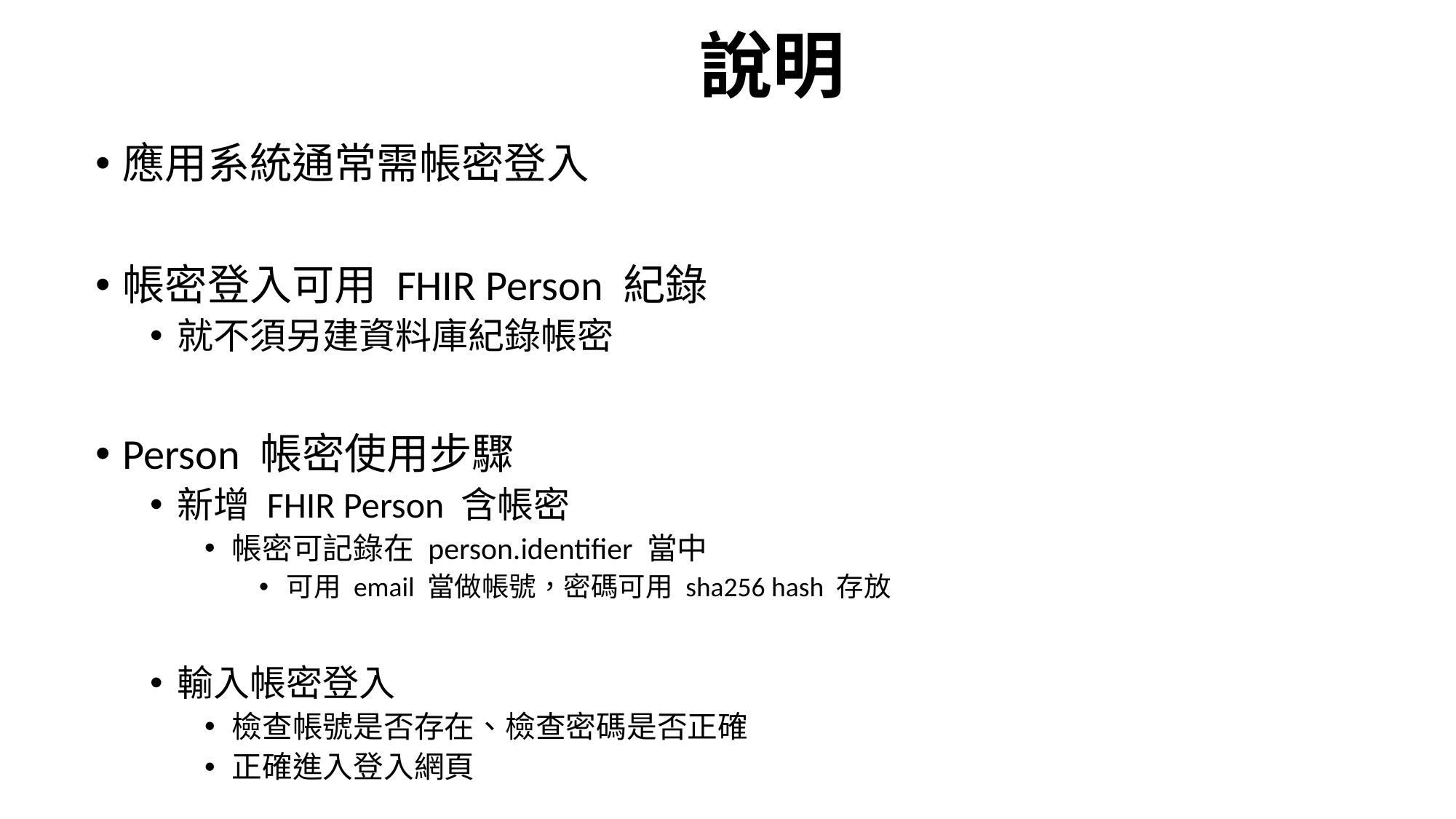

# 說明
應用系統通常需帳密登入

帳密登入可用 FHIR Person 紀錄
就不須另建資料庫紀錄帳密

Person 帳密使用步驟
新增 FHIR Person 含帳密
帳密可記錄在 person.identifier 當中
可用 email 當做帳號，密碼可用 sha256 hash 存放

輸入帳密登入
檢查帳號是否存在、檢查密碼是否正確
正確進入登入網頁